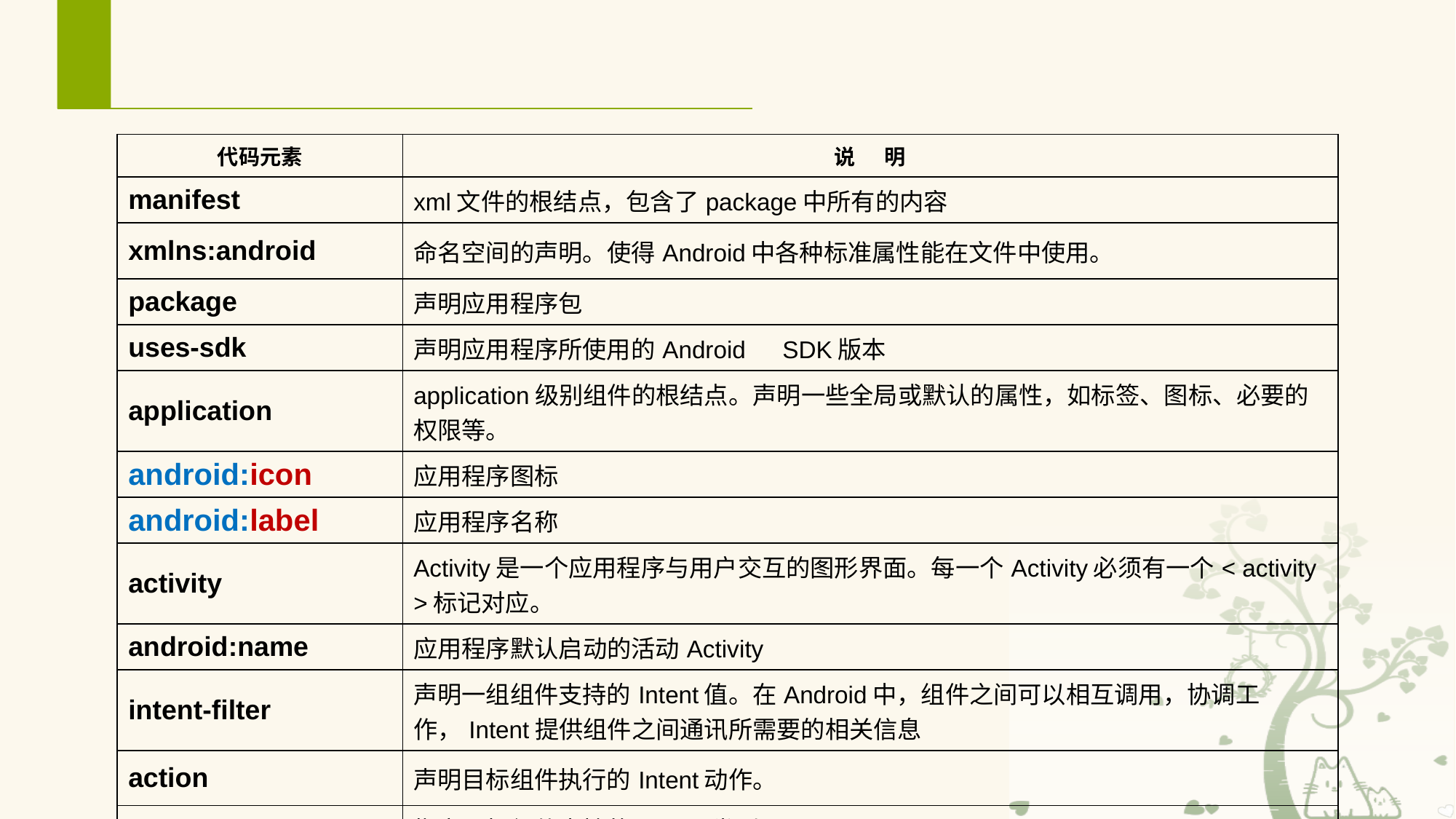

# AndroidManifest.xml文件代码说明
| 代码元素 | 说 明 |
| --- | --- |
| manifest | xml文件的根结点，包含了package中所有的内容 |
| xmlns:android | 命名空间的声明。使得Android中各种标准属性能在文件中使用。 |
| package | 声明应用程序包 |
| uses-sdk | 声明应用程序所使用的Android　SDK版本 |
| application | application级别组件的根结点。声明一些全局或默认的属性，如标签、图标、必要的权限等。 |
| android:icon | 应用程序图标 |
| android:label | 应用程序名称 |
| activity | Activity是一个应用程序与用户交互的图形界面。每一个Activity必须有一个< activity >标记对应。 |
| android:name | 应用程序默认启动的活动Activity |
| intent-filter | 声明一组组件支持的Intent值。在Android中，组件之间可以相互调用，协调工作，Intent提供组件之间通讯所需要的相关信息 |
| action | 声明目标组件执行的Intent动作。 |
| category | 指定目标组件支持的Intent 类别 |